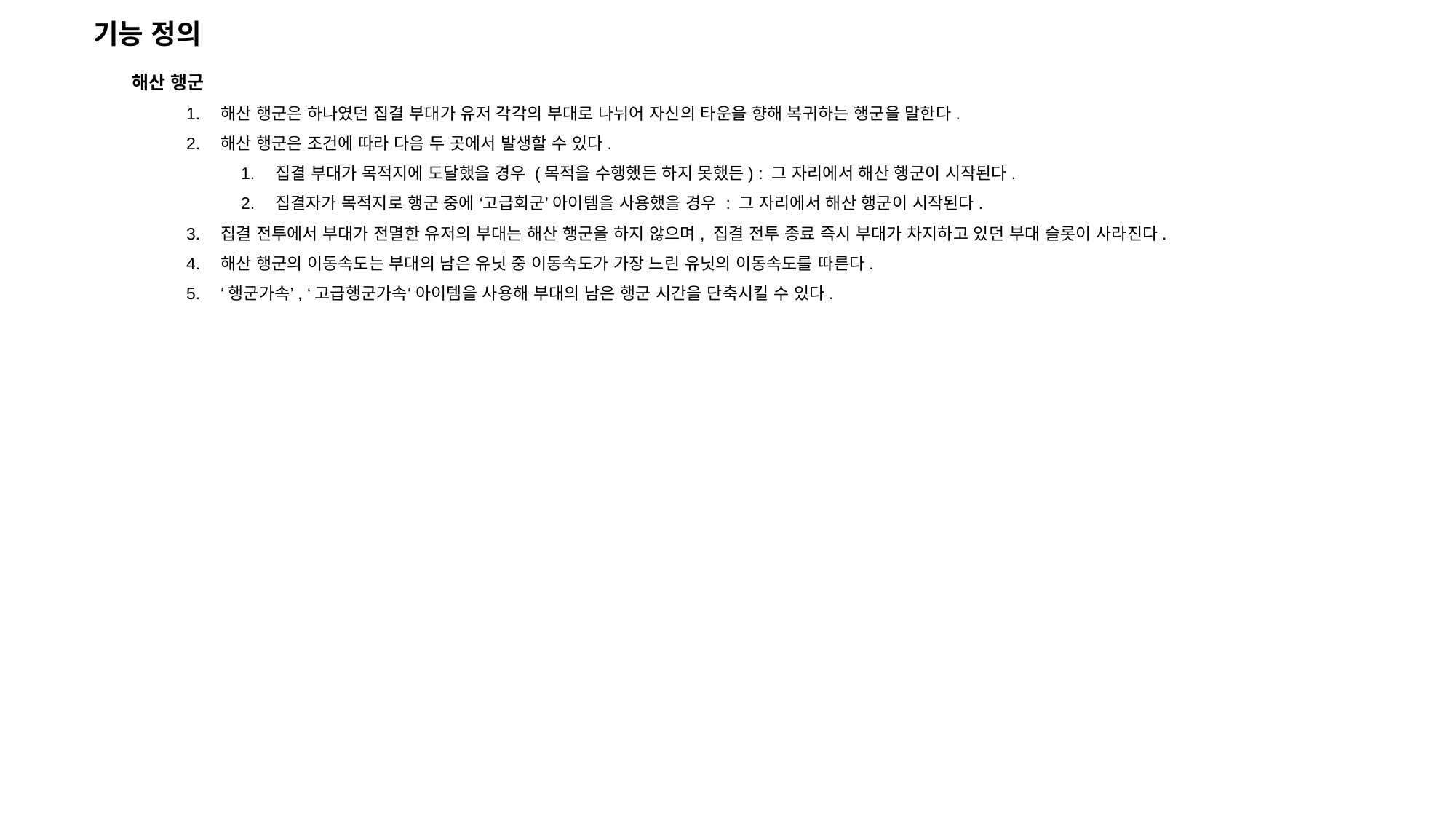

기능 정의
해산 행군
해산 행군은 하나였던 집결 부대가 유저 각각의 부대로 나뉘어 자신의 타운을 향해 복귀하는 행군을 말한다.
해산 행군은 조건에 따라 다음 두 곳에서 발생할 수 있다.
집결 부대가 목적지에 도달했을 경우 (목적을 수행했든 하지 못했든) : 그 자리에서 해산 행군이 시작된다.
집결자가 목적지로 행군 중에 ‘고급회군’ 아이템을 사용했을 경우 : 그 자리에서 해산 행군이 시작된다.
집결 전투에서 부대가 전멸한 유저의 부대는 해산 행군을 하지 않으며, 집결 전투 종료 즉시 부대가 차지하고 있던 부대 슬롯이 사라진다.
해산 행군의 이동속도는 부대의 남은 유닛 중 이동속도가 가장 느린 유닛의 이동속도를 따른다.
‘행군가속’, ‘고급행군가속‘ 아이템을 사용해 부대의 남은 행군 시간을 단축시킬 수 있다.